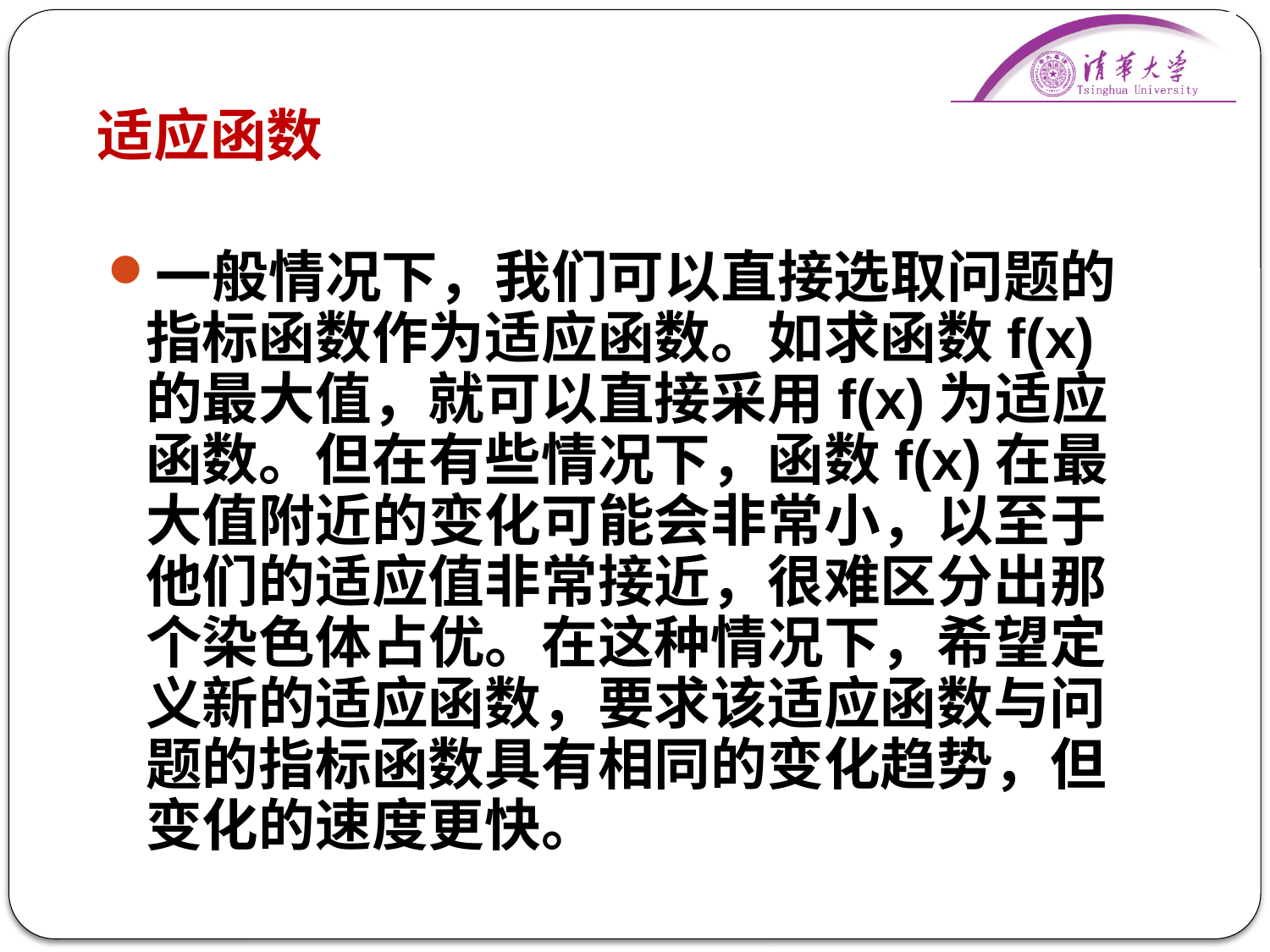

# 适应函数
一般情况下，我们可以直接选取问题的指标函数作为适应函数。如求函数f(x)的最大值，就可以直接采用f(x)为适应函数。但在有些情况下，函数f(x)在最大值附近的变化可能会非常小，以至于他们的适应值非常接近，很难区分出那个染色体占优。在这种情况下，希望定义新的适应函数，要求该适应函数与问题的指标函数具有相同的变化趋势，但变化的速度更快。